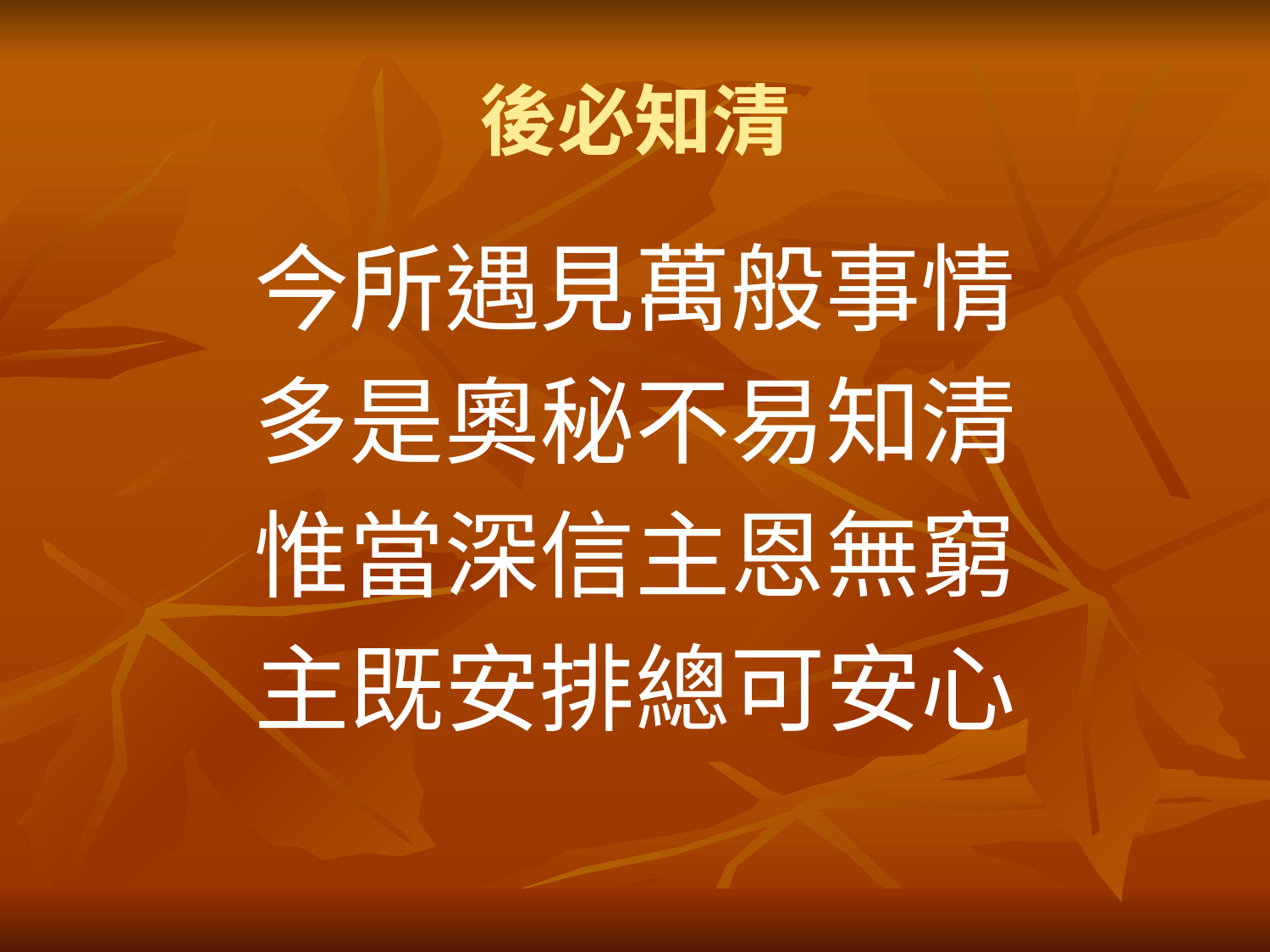

# 後必知清
今所遇見萬般事情
多是奧秘不易知清
惟當深信主恩無窮
主既安排總可安心